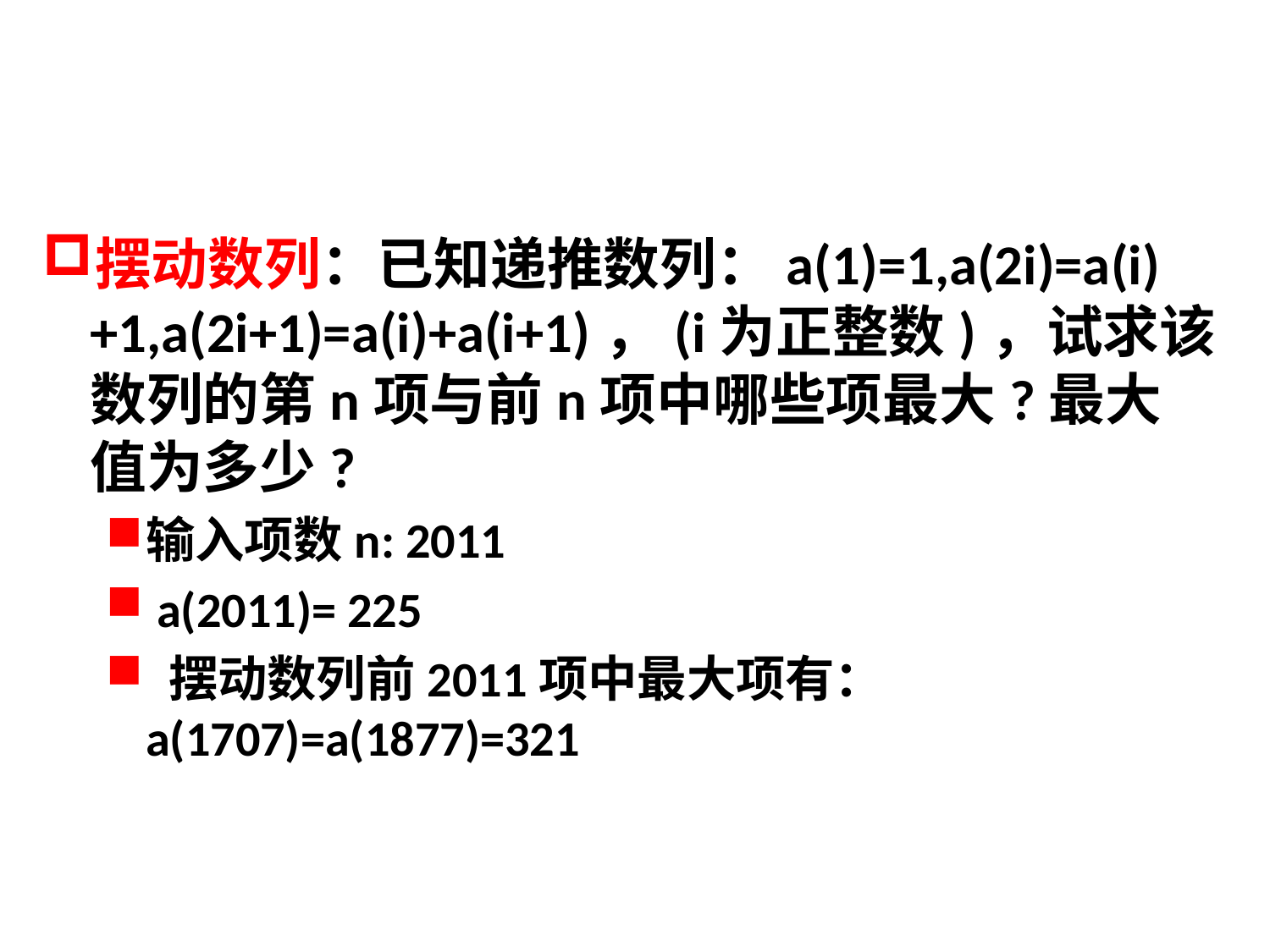

#
摆动数列：已知递推数列：a(1)=1,a(2i)=a(i)+1,a(2i+1)=a(i)+a(i+1)，(i为正整数)，试求该数列的第n项与前n项中哪些项最大?最大值为多少?
输入项数n: 2011
 a(2011)= 225
 摆动数列前2011项中最大项有：a(1707)=a(1877)=321